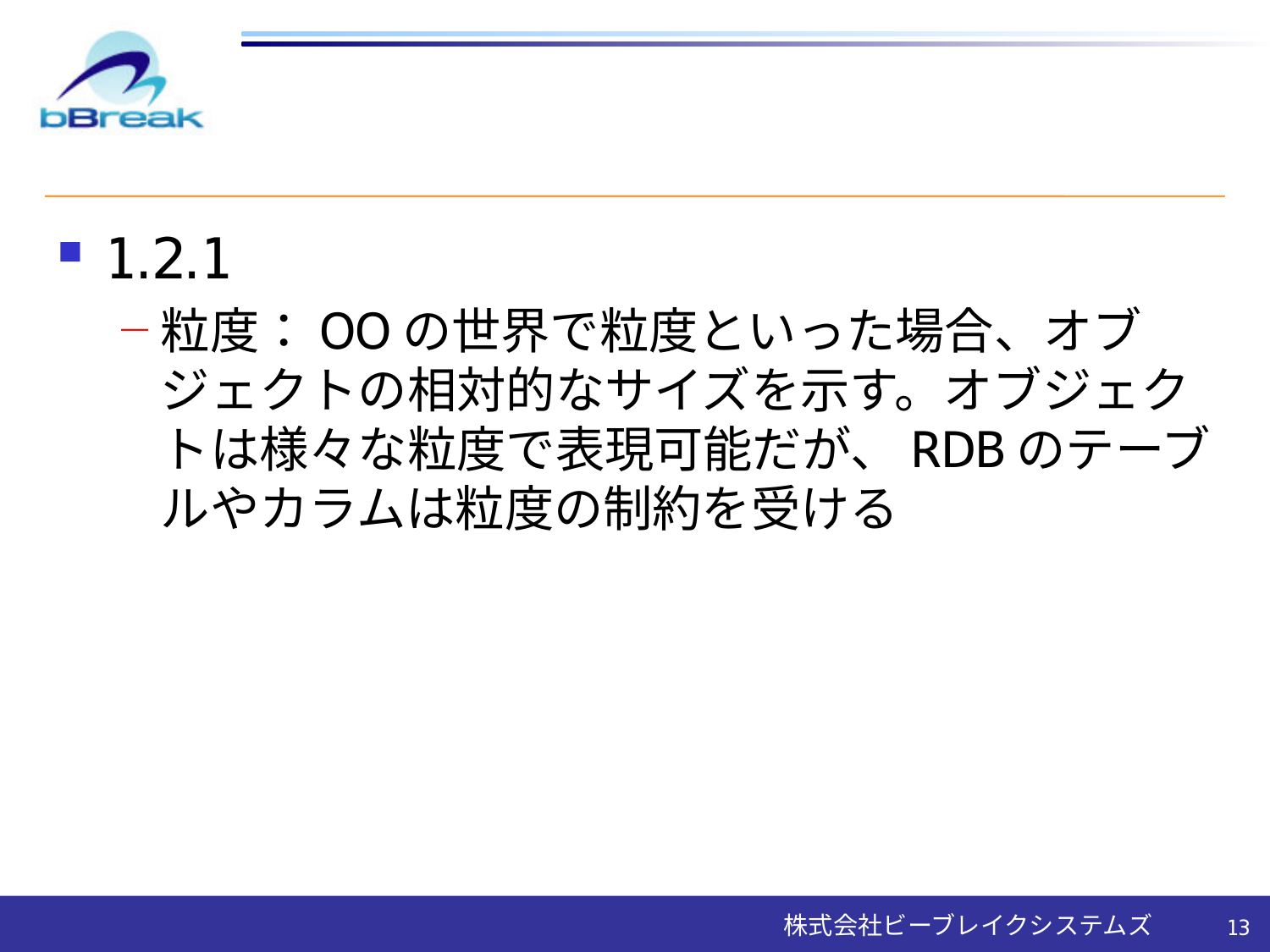

#
1.2.1
粒度：OOの世界で粒度といった場合、オブジェクトの相対的なサイズを示す。オブジェクトは様々な粒度で表現可能だが、RDBのテーブルやカラムは粒度の制約を受ける